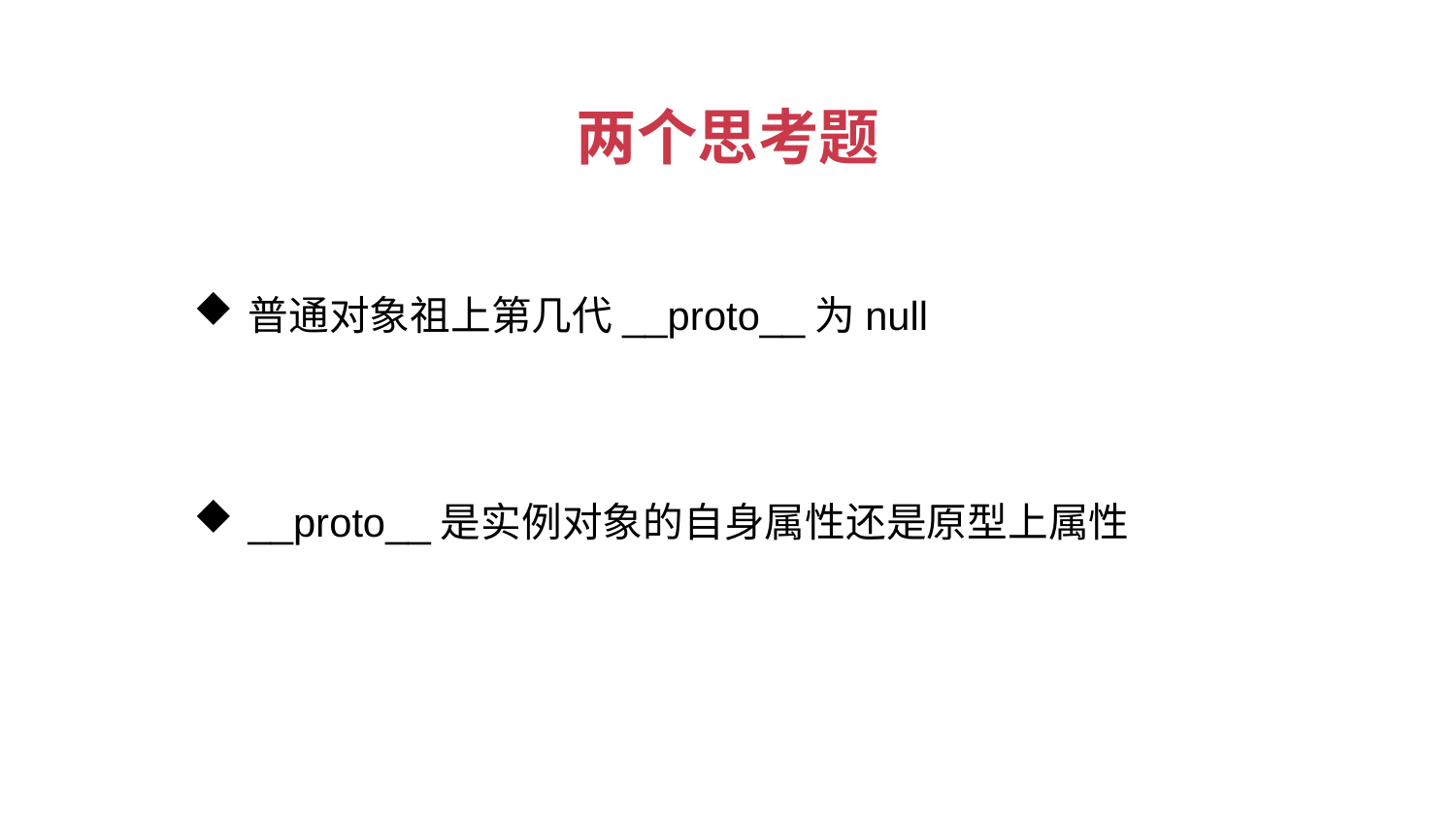

两个思考题
普通对象祖上第几代__proto__为null
__proto__是实例对象的自身属性还是原型上属性